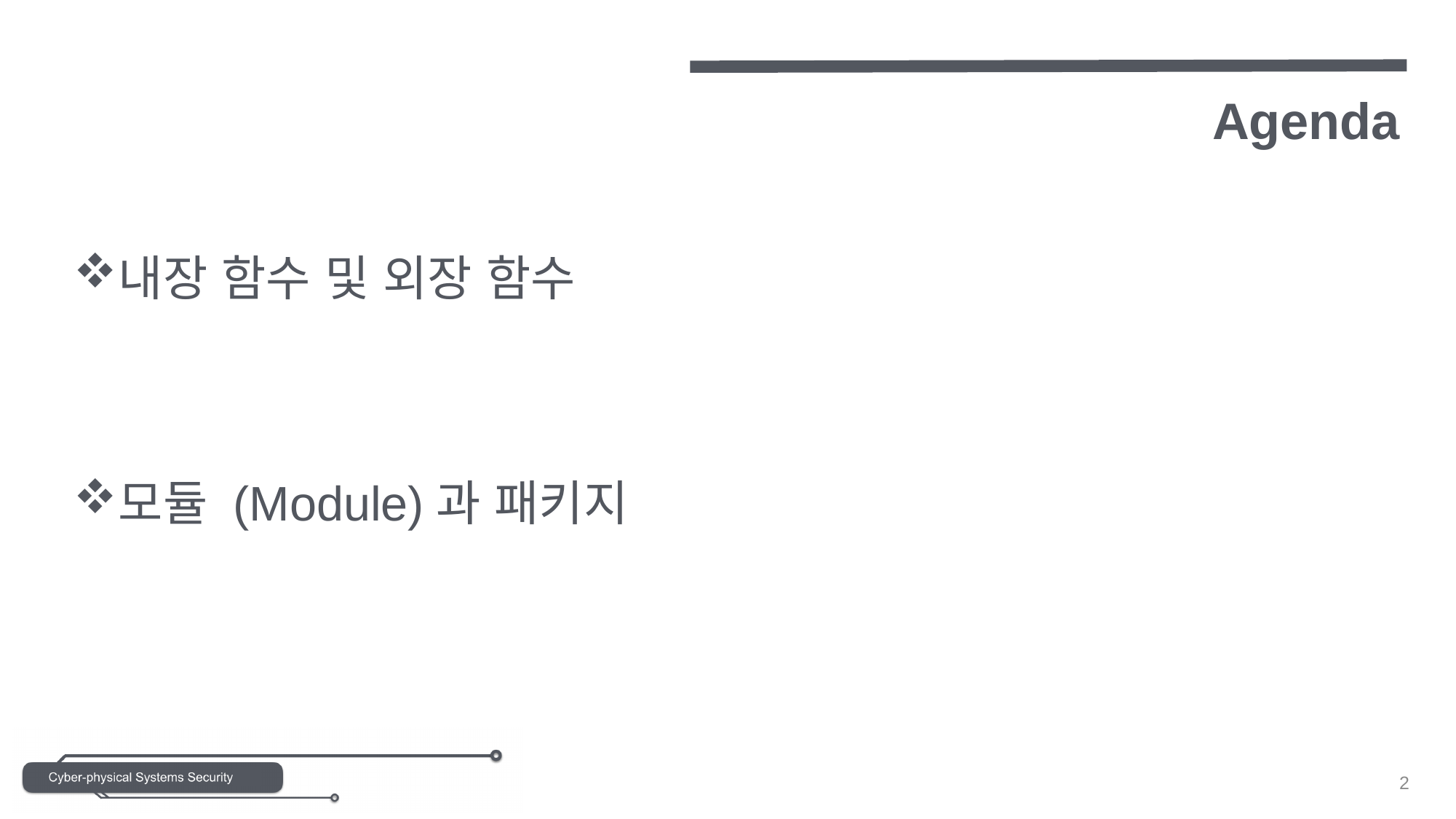

내장 함수 및 외장 함수
모듈 (Module)과 패키지

2